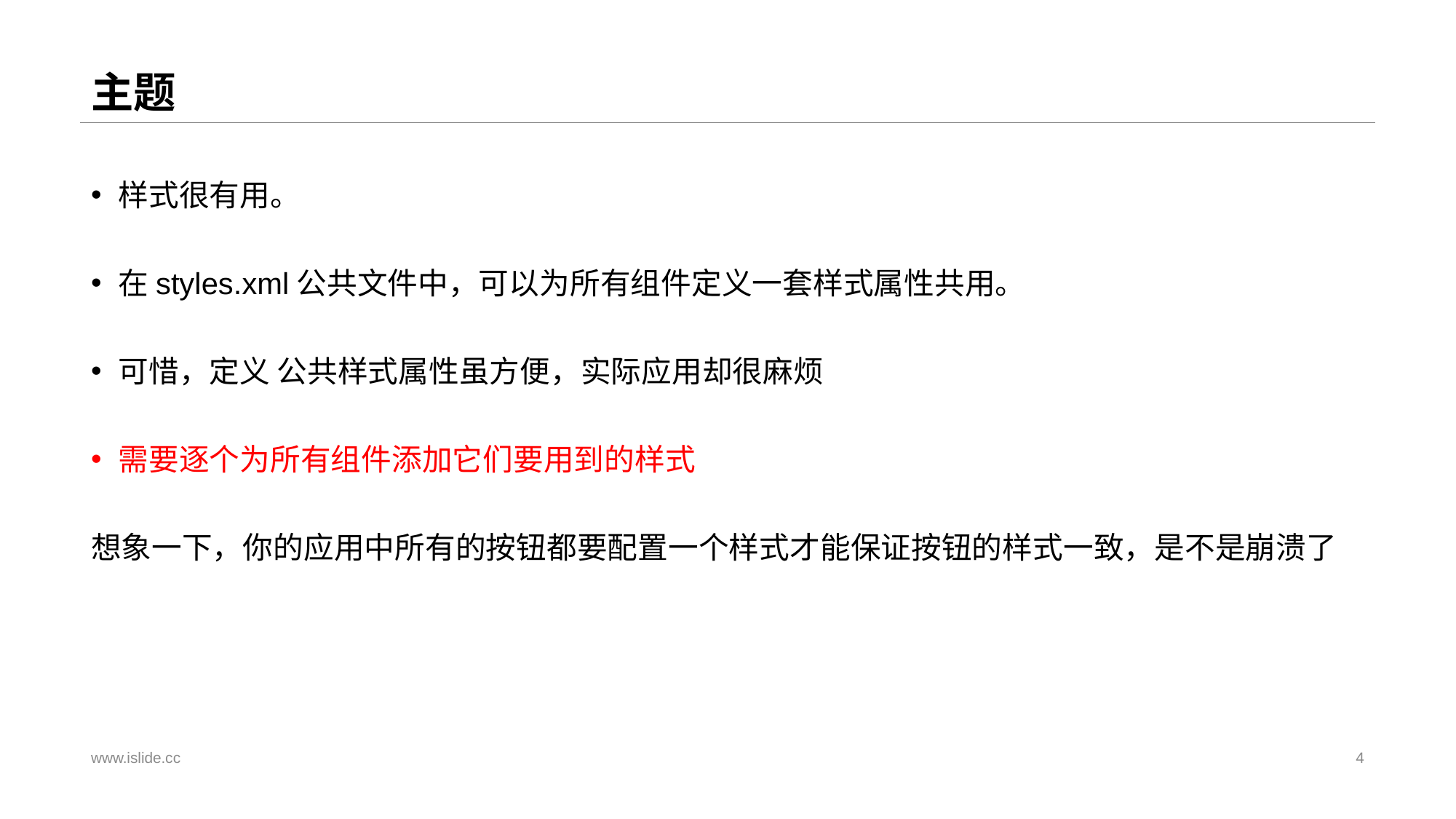

# 主题
样式很有用。
在styles.xml公共文件中，可以为所有组件定义一套样式属性共用。
可惜，定义 公共样式属性虽方便，实际应用却很麻烦
需要逐个为所有组件添加它们要用到的样式
想象一下，你的应用中所有的按钮都要配置一个样式才能保证按钮的样式一致，是不是崩溃了
www.islide.cc
4